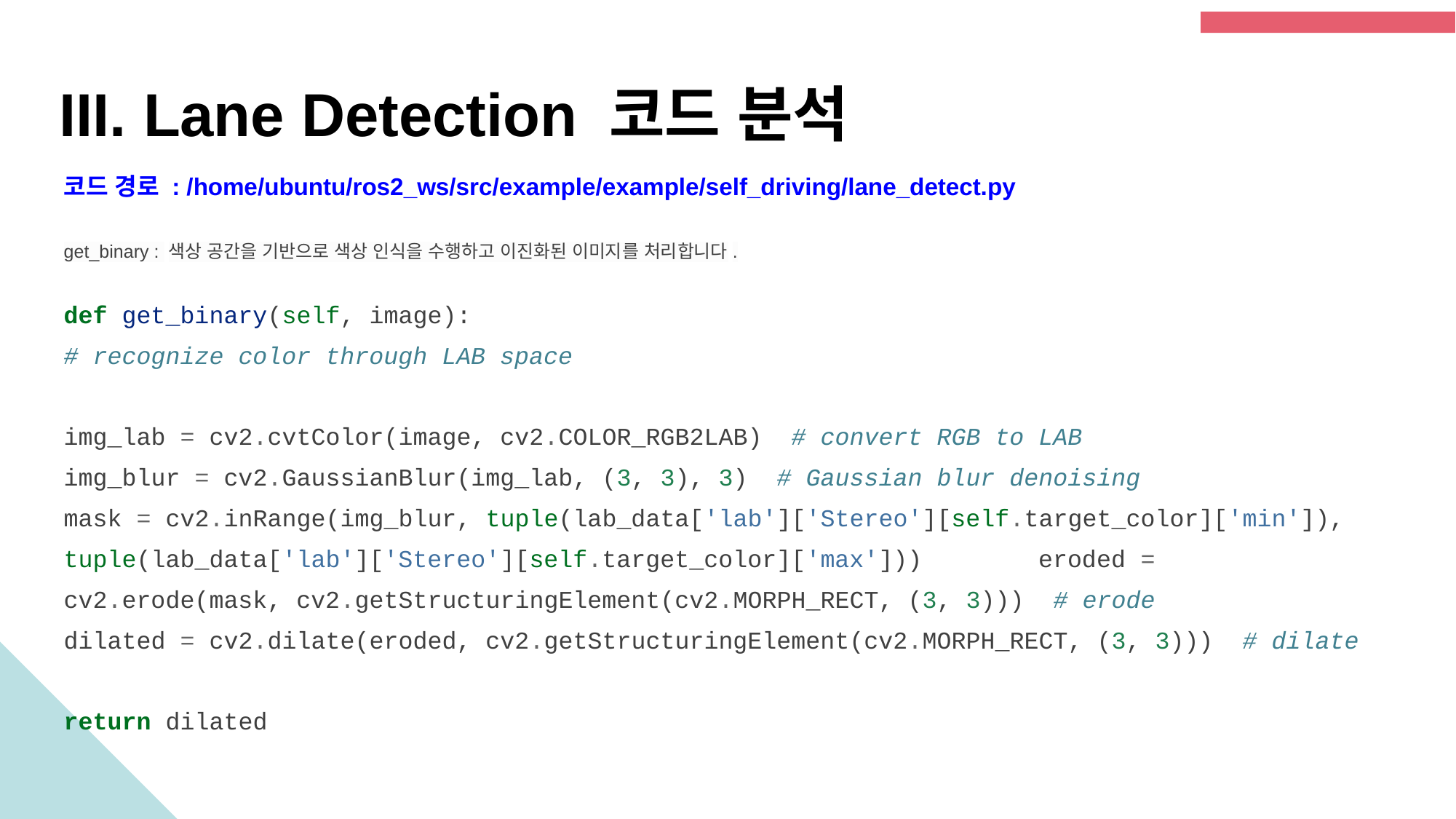

III. Lane Detection 코드 분석
코드 경로 : /home/ubuntu/ros2_ws/src/example/example/self_driving/lane_detect.py
get_binary : 색상 공간을 기반으로 색상 인식을 수행하고 이진화된 이미지를 처리합니다.
def get_binary(self, image):
# recognize color through LAB space

img_lab = cv2.cvtColor(image, cv2.COLOR_RGB2LAB)  # convert RGB to LAB
img_blur = cv2.GaussianBlur(img_lab, (3, 3), 3)  # Gaussian blur denoising
mask = cv2.inRange(img_blur, tuple(lab_data['lab']['Stereo'][self.target_color]['min']), tuple(lab_data['lab']['Stereo'][self.target_color]['max']))        eroded = cv2.erode(mask, cv2.getStructuringElement(cv2.MORPH_RECT, (3, 3)))  # erode
dilated = cv2.dilate(eroded, cv2.getStructuringElement(cv2.MORPH_RECT, (3, 3)))  # dilate

return dilated